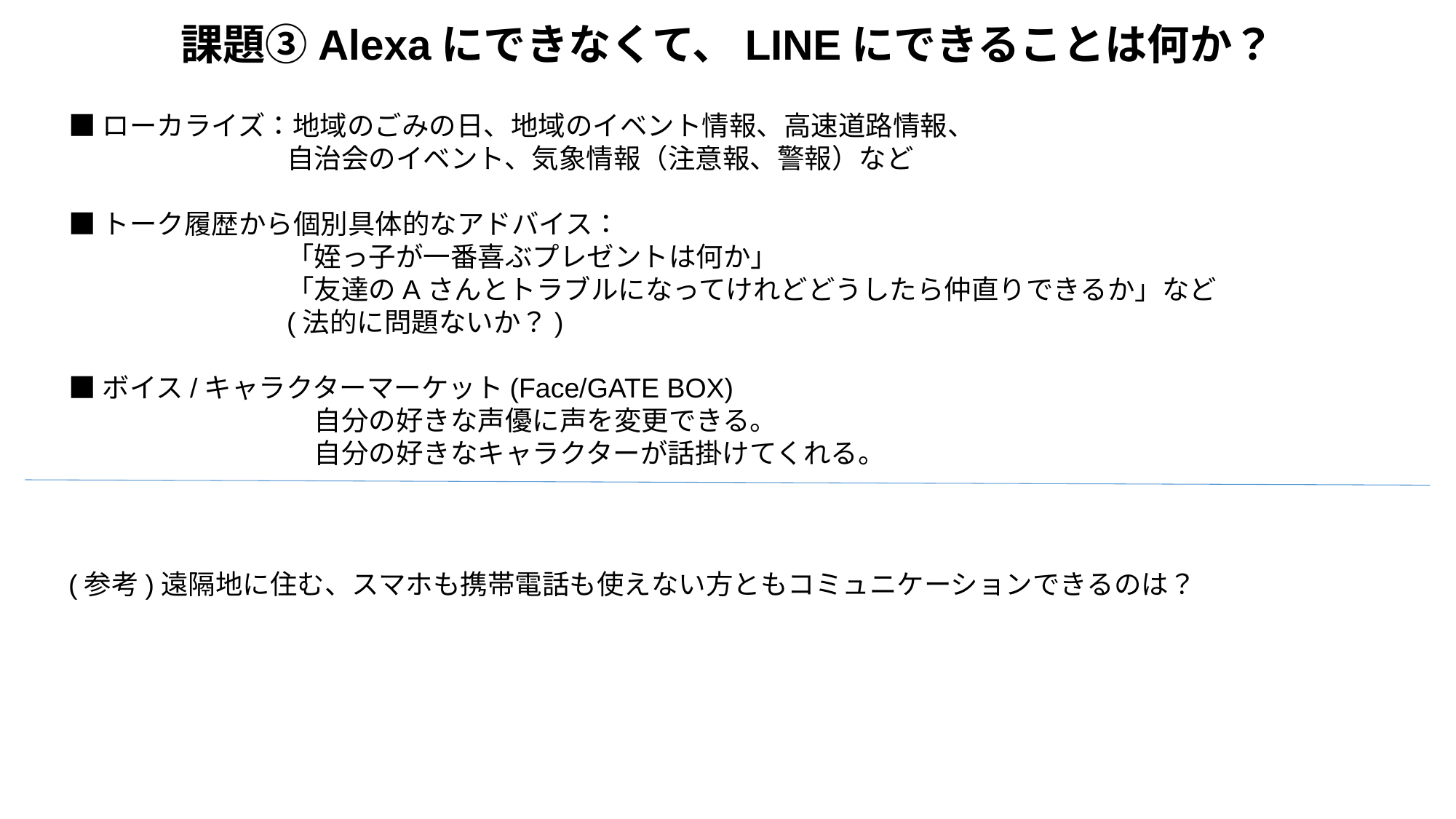

課題③Alexaにできなくて、LINEにできることは何か？
■ローカライズ：地域のごみの日、地域のイベント情報、高速道路情報、
　　　　　　　　自治会のイベント、気象情報（注意報、警報）など

■トーク履歴から個別具体的なアドバイス：
　　　　　　　　「姪っ子が一番喜ぶプレゼントは何か」
　　　　　　　　「友達のAさんとトラブルになってけれどどうしたら仲直りできるか」など
		(法的に問題ないか？)

■ボイス/キャラクターマーケット(Face/GATE BOX)
　　　　　　　　　自分の好きな声優に声を変更できる。
　　　　　　　　　自分の好きなキャラクターが話掛けてくれる。

(参考)遠隔地に住む、スマホも携帯電話も使えない方ともコミュニケーションできるのは？